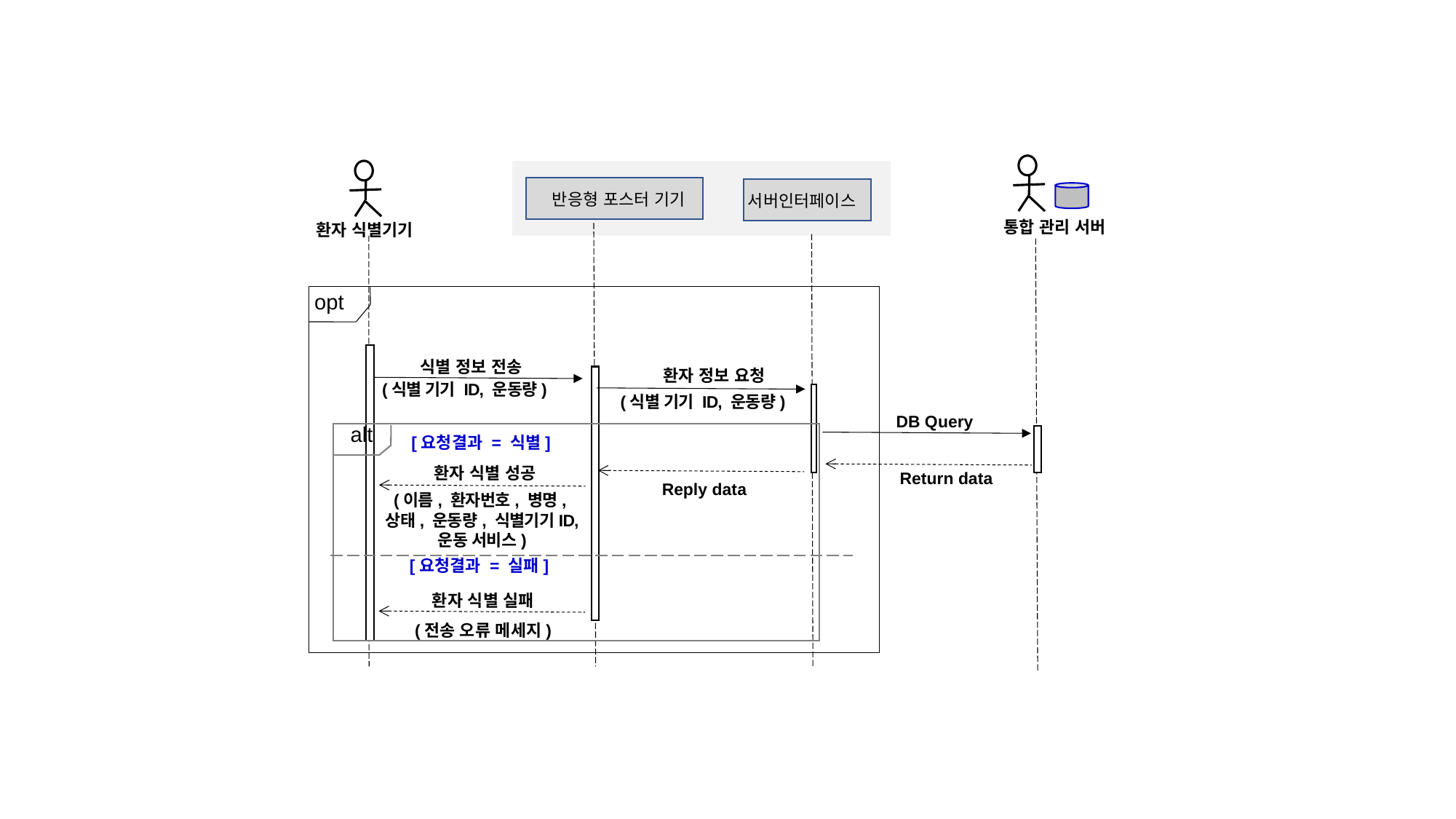

반응형 포스터 기기
서버인터페이스
통합 관리 서버
환자 식별기기
opt

 식별 정보 전송
환자 정보 요청

(식별 기기 ID, 운동량)

(식별 기기 ID, 운동량)
DB Query
alt

[요청결과 = 식별]
환자 식별 성공
Return data
Reply data
(이름, 환자번호, 병명,
상태, 운동량, 식별기기ID,
운동 서비스)
[요청결과 = 실패]
환자 식별 실패
(전송 오류 메세지)